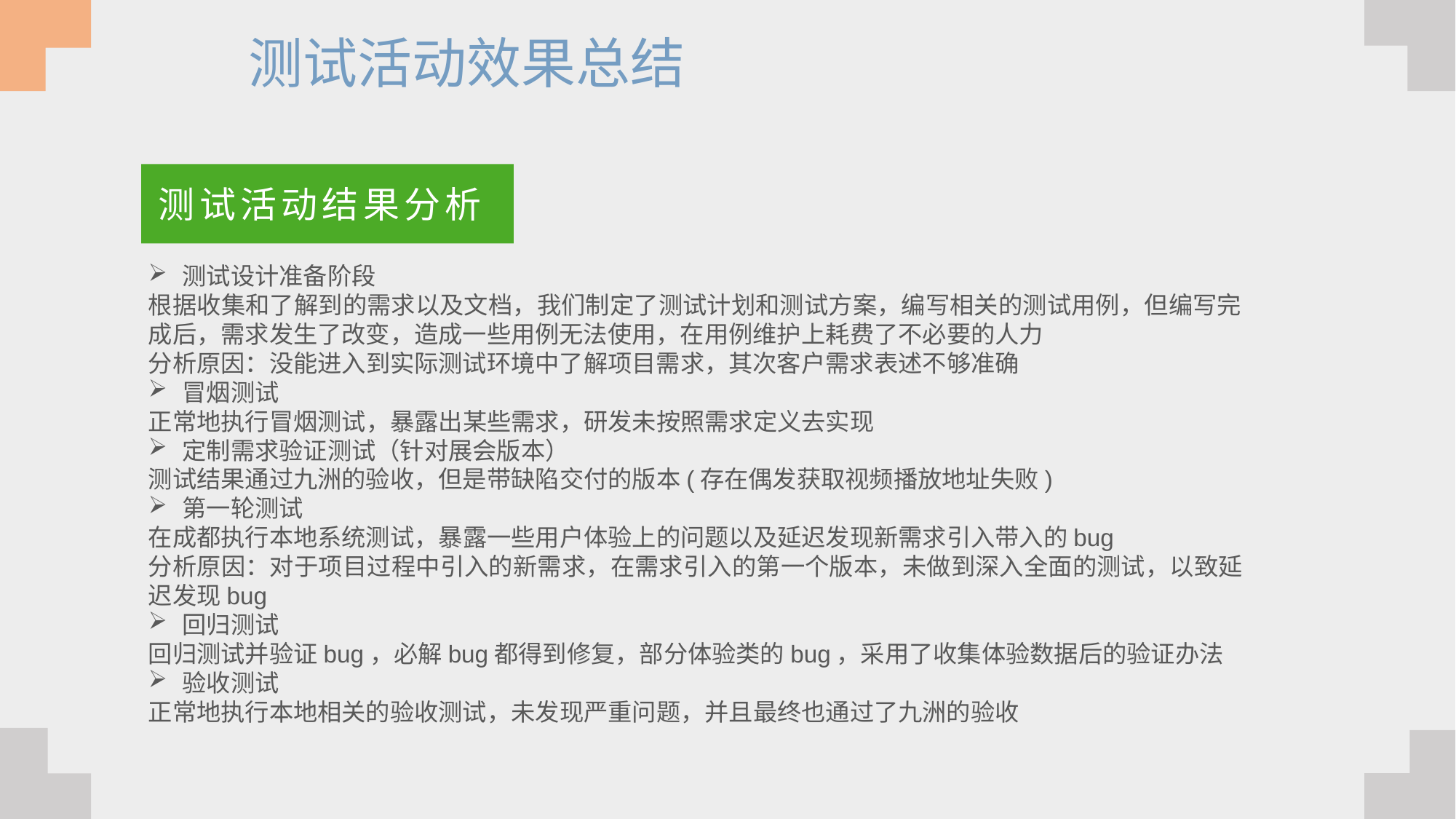

测试活动效果总结

测试活动结果分析
测试设计准备阶段
根据收集和了解到的需求以及文档，我们制定了测试计划和测试方案，编写相关的测试用例，但编写完成后，需求发生了改变，造成一些用例无法使用，在用例维护上耗费了不必要的人力
分析原因：没能进入到实际测试环境中了解项目需求，其次客户需求表述不够准确
冒烟测试
正常地执行冒烟测试，暴露出某些需求，研发未按照需求定义去实现
定制需求验证测试（针对展会版本）
测试结果通过九洲的验收，但是带缺陷交付的版本(存在偶发获取视频播放地址失败)
第一轮测试
在成都执行本地系统测试，暴露一些用户体验上的问题以及延迟发现新需求引入带入的bug
分析原因：对于项目过程中引入的新需求，在需求引入的第一个版本，未做到深入全面的测试，以致延迟发现bug
回归测试
回归测试并验证bug，必解bug都得到修复，部分体验类的bug，采用了收集体验数据后的验证办法
验收测试
正常地执行本地相关的验收测试，未发现严重问题，并且最终也通过了九洲的验收